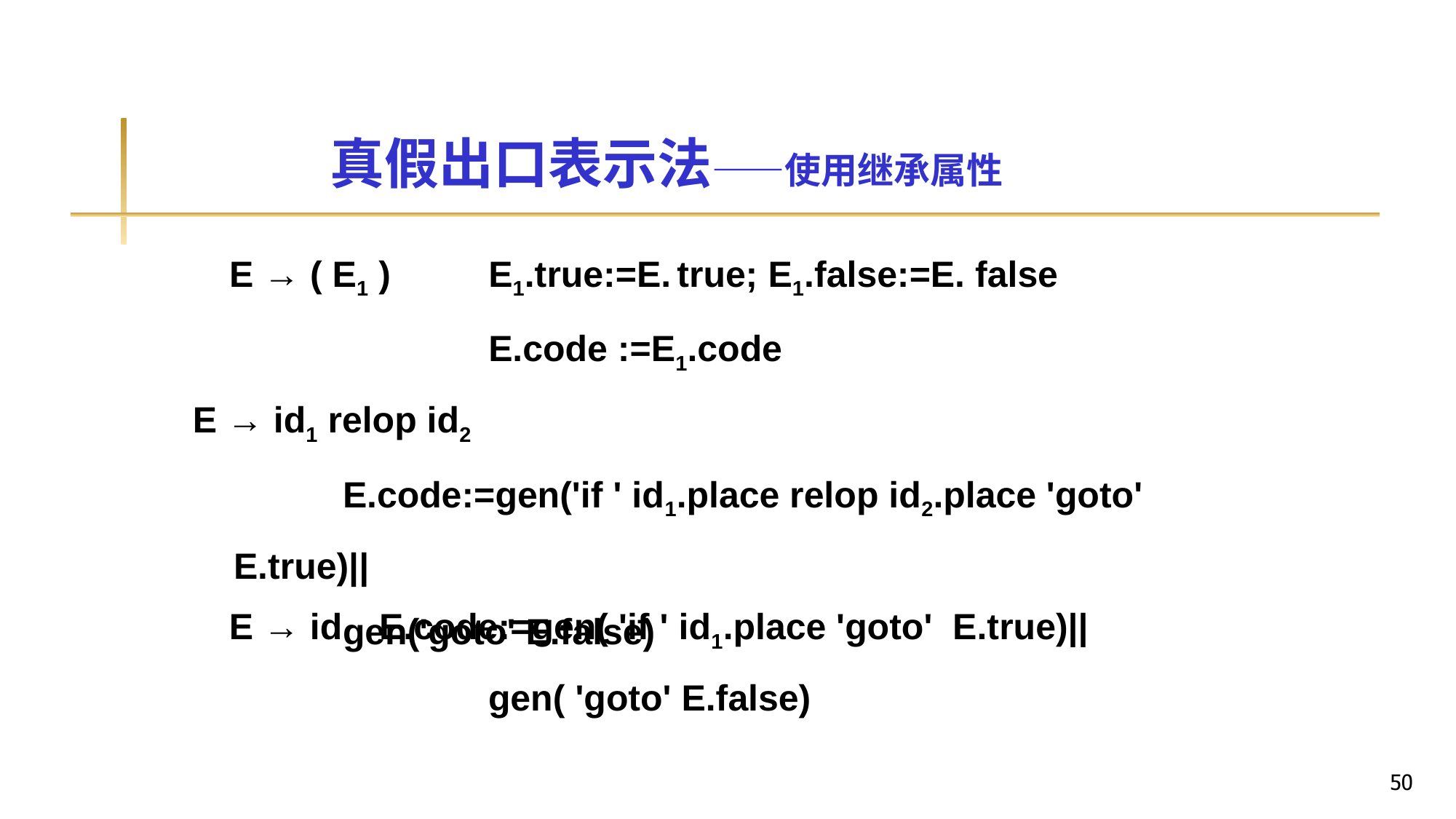

# 真假出口表示法——使用继承属性
E → ( E1 ) 	E1.true:=E. true; E1.false:=E. false
		 	E.code :=E1.code

E → id1 relop id2
		E.code:=gen('if ' id1.place relop id2.place 'goto'  E.true)||
		gen('goto' E.false)
E → id 	E.code:=gen( 'if ' id1.place 'goto'  E.true)||
			gen( 'goto' E.false)
50